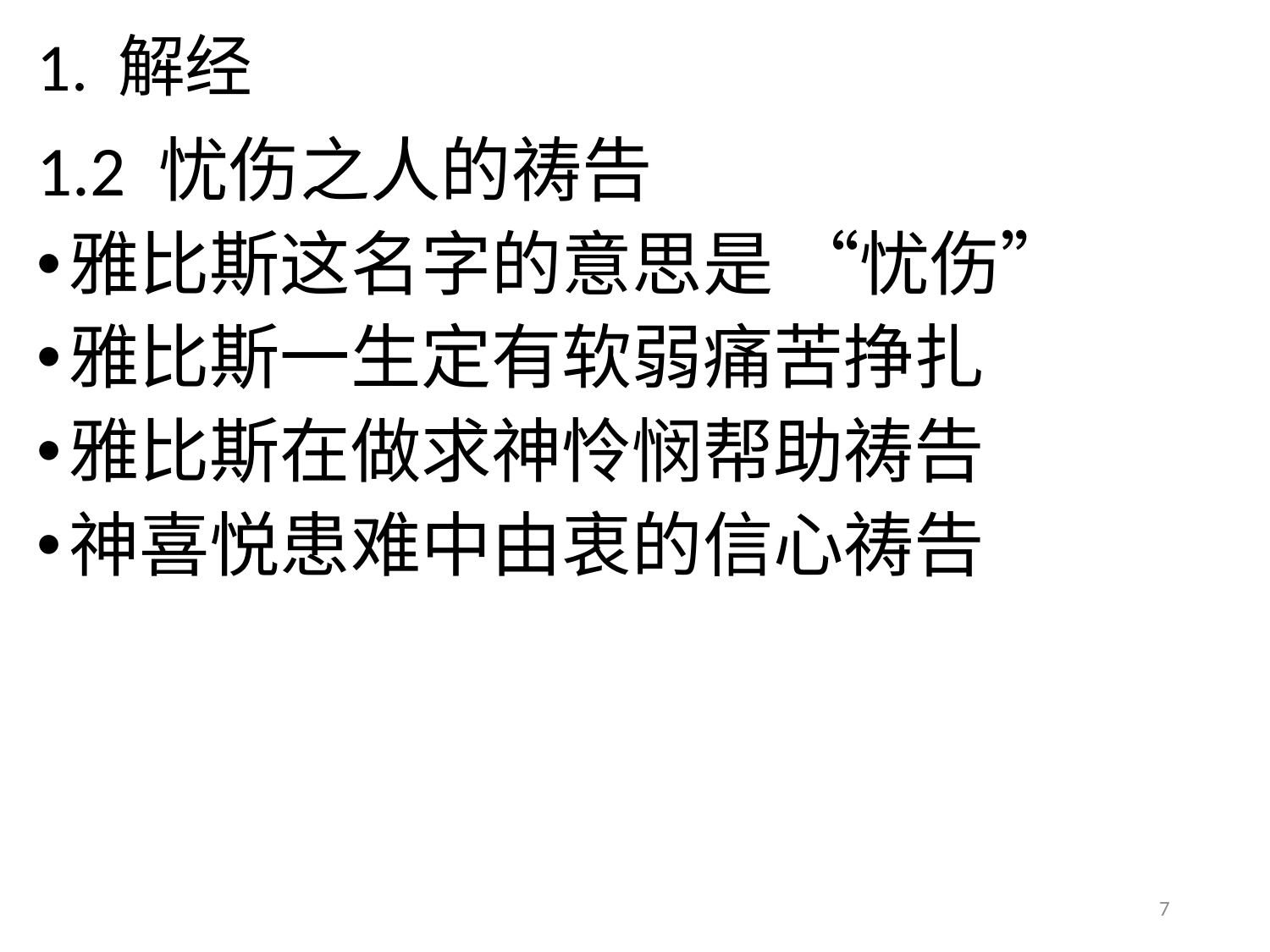

# 1. 解经
1.2 忧伤之人的祷告
雅比斯这名字的意思是 “忧伤”
雅比斯一生定有软弱痛苦挣扎
雅比斯在做求神怜悯帮助祷告
神喜悦患难中由衷的信心祷告

7